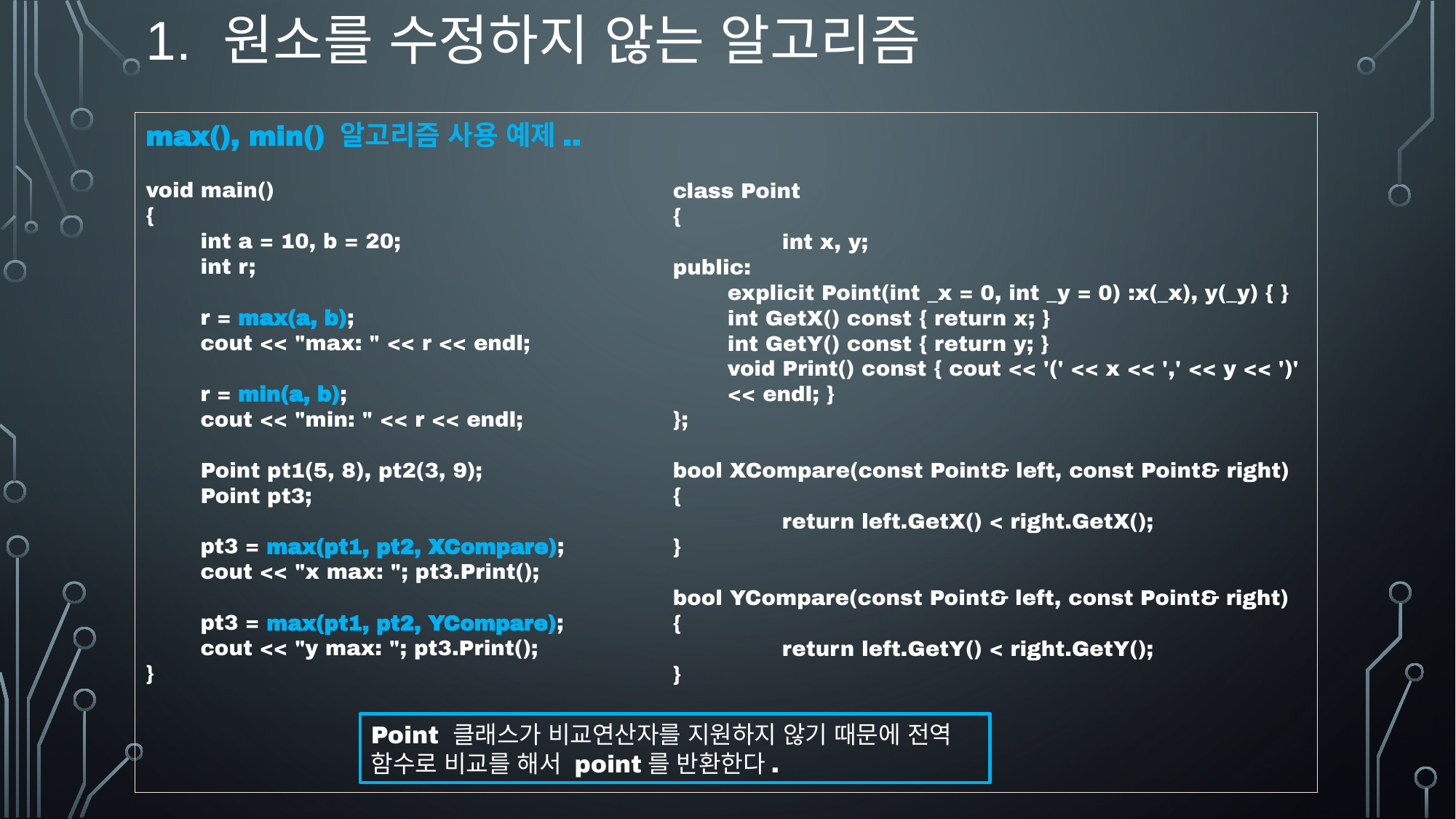

# 1. 원소를 수정하지 않는 알고리즘
max(), min() 알고리즘 사용 예제..

void main()
{
int a = 10, b = 20;
int r;

r = max(a, b);
cout << "max: " << r << endl;

r = min(a, b);
cout << "min: " << r << endl;

Point pt1(5, 8), pt2(3, 9);
Point pt3;

pt3 = max(pt1, pt2, XCompare);
cout << "x max: "; pt3.Print();

pt3 = max(pt1, pt2, YCompare);
cout << "y max: "; pt3.Print();
}

class Point
{
	int x, y;
public:
explicit Point(int _x = 0, int _y = 0) :x(_x), y(_y) { }
int GetX() const { return x; }
int GetY() const { return y; }
void Print() const { cout << '(' << x << ',' << y << ')' << endl; }
};

bool XCompare(const Point& left, const Point& right)
{
	return left.GetX() < right.GetX();
}

bool YCompare(const Point& left, const Point& right)
{
	return left.GetY() < right.GetY();
}
Point 클래스가 비교연산자를 지원하지 않기 때문에 전역 함수로 비교를 해서 point를 반환한다.